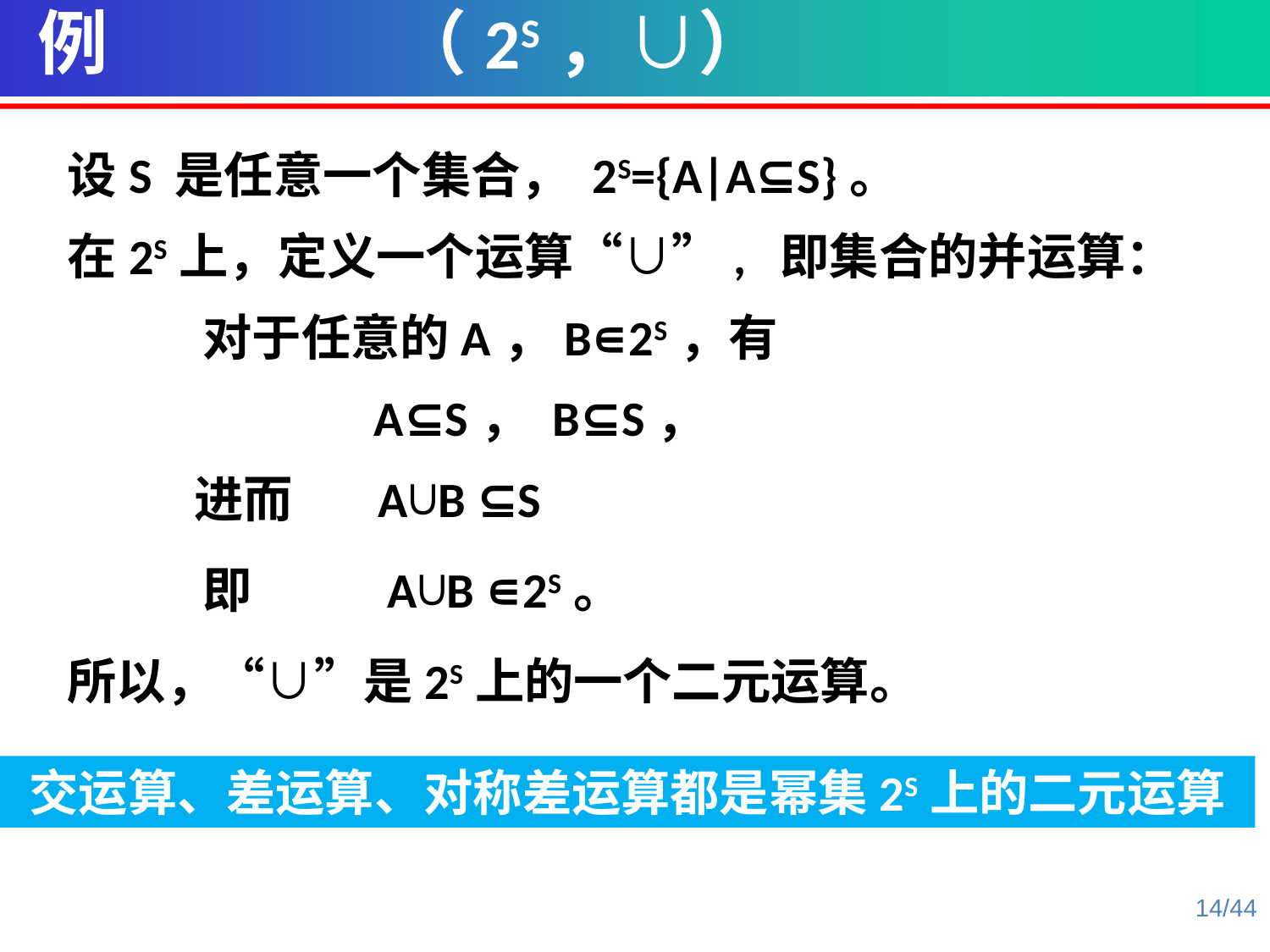

例                  （2S，∪）
设S 是任意一个集合， 2S={A|A⊆S}。
在2S上，定义一个运算“∪”,  即集合的并运算：
           对于任意的A，B∊2S，有
	                A⊆S， B⊆S，
	进而	    A∪B ⊆S
           即           A∪B ∊2S。
所以，“∪”是2S上的一个二元运算。
交运算、差运算、对称差运算都是幂集2S上的二元运算
14/44